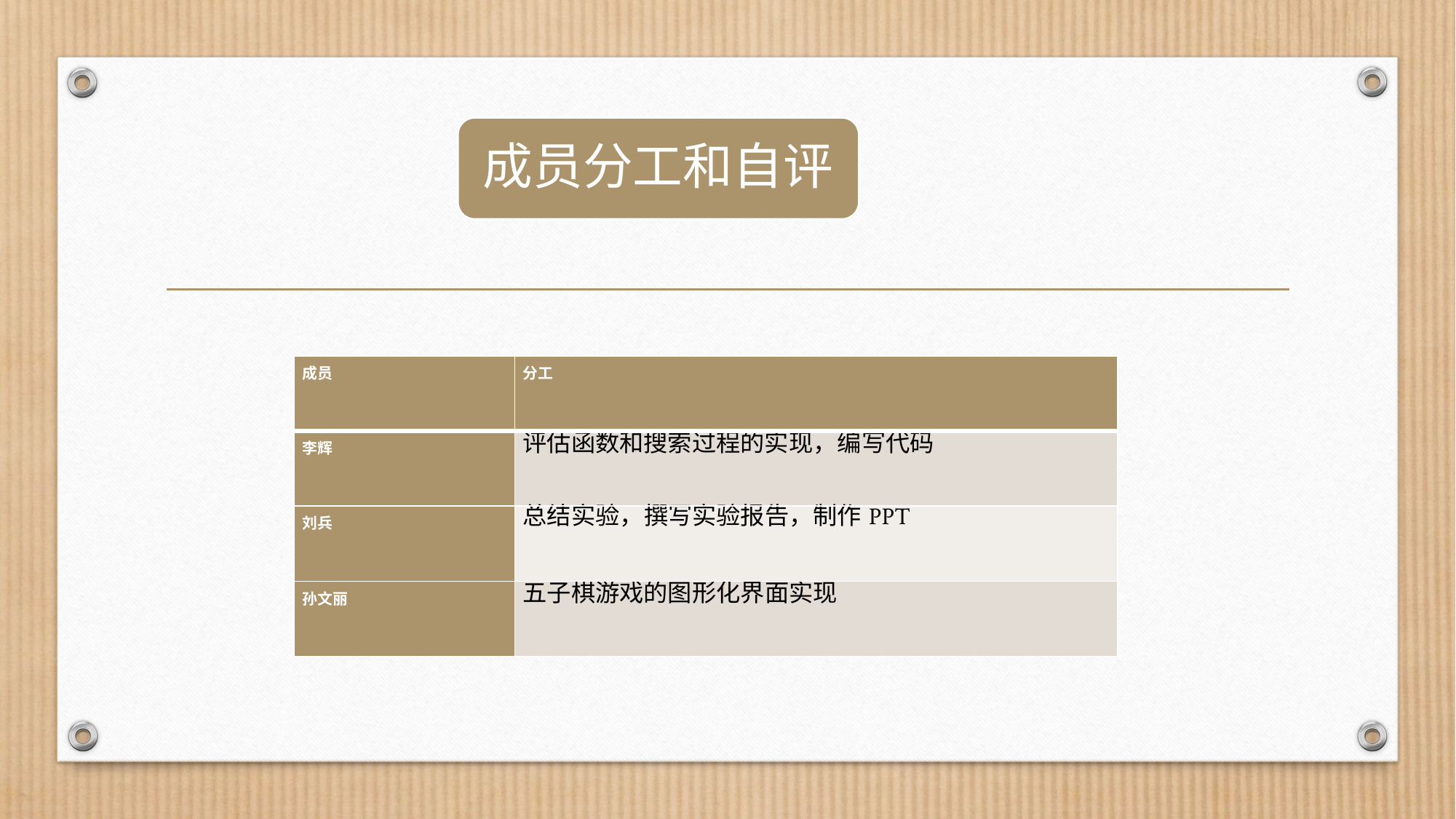

成员分工和自评
| 成员 | 分工 |
| --- | --- |
| 李辉 | 评估函数和搜索过程的实现，编写代码 |
| 刘兵 | 总结实验，撰写实验报告，制作PPT |
| 孙文丽 | 五子棋游戏的图形化界面实现 |